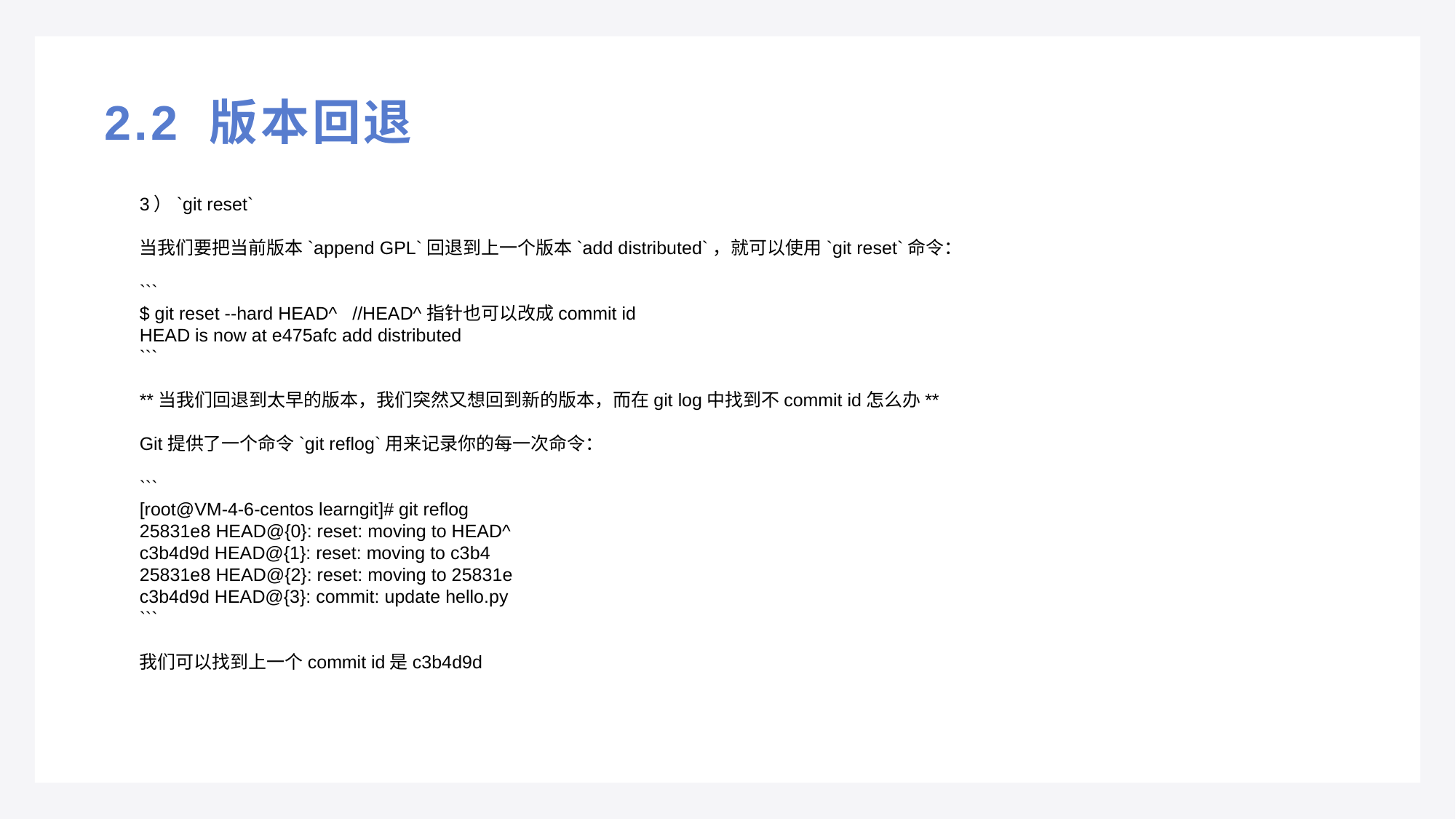

# 2.2 版本回退
3）`git reset`

当我们要把当前版本`append GPL`回退到上一个版本`add distributed`，就可以使用`git reset`命令：

```
$ git reset --hard HEAD^   //HEAD^指针也可以改成commit id
HEAD is now at e475afc add distributed
```

**当我们回退到太早的版本，我们突然又想回到新的版本，而在git log中找到不commit id怎么办**

Git提供了一个命令`git reflog`用来记录你的每一次命令：

```
[root@VM-4-6-centos learngit]# git reflog
25831e8 HEAD@{0}: reset: moving to HEAD^
c3b4d9d HEAD@{1}: reset: moving to c3b4
25831e8 HEAD@{2}: reset: moving to 25831e
c3b4d9d HEAD@{3}: commit: update hello.py
```

我们可以找到上一个commit id是c3b4d9d